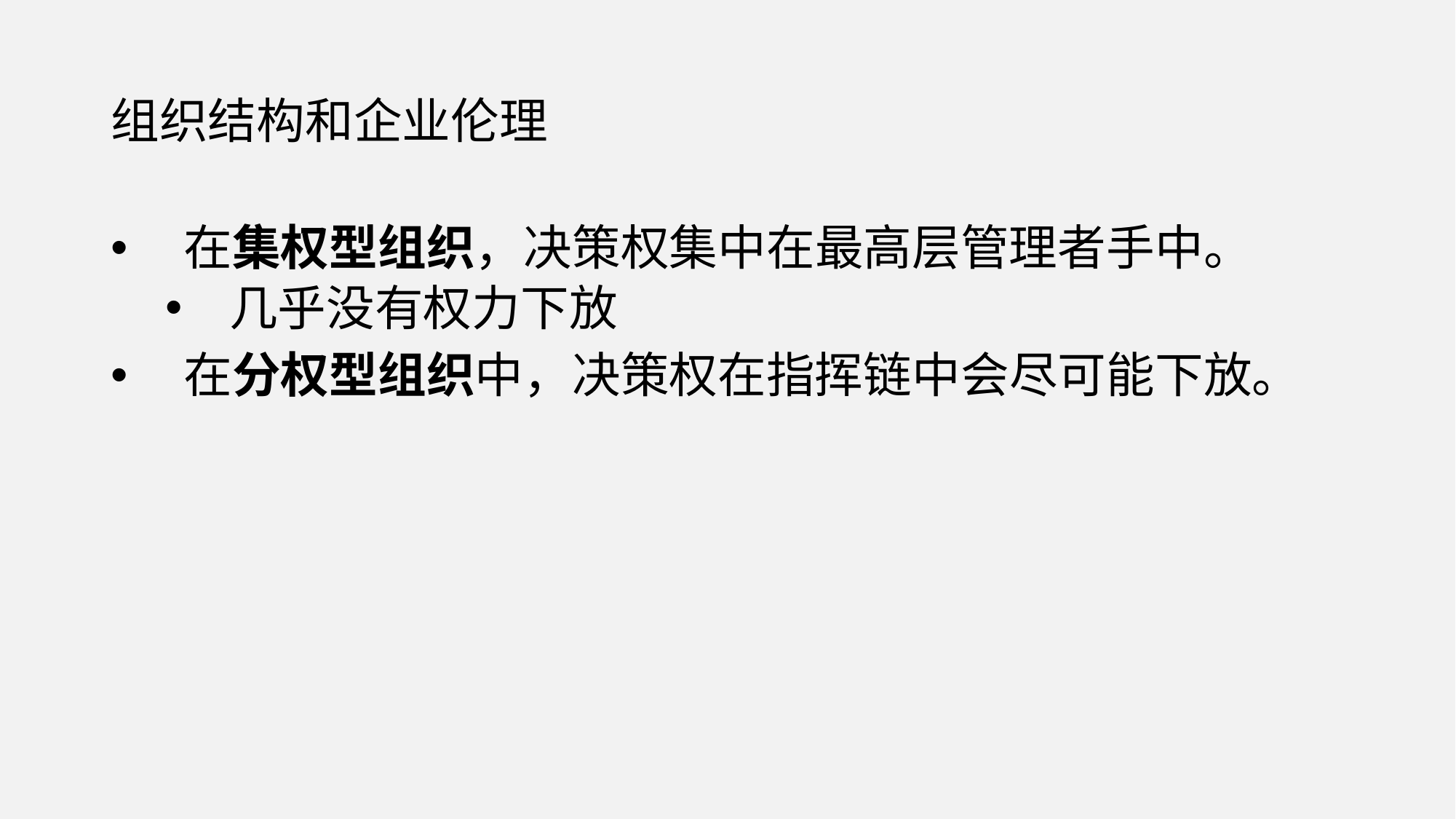

组织结构和企业伦理
在集权型组织，决策权集中在最高层管理者手中。
几乎没有权力下放
在分权型组织中，决策权在指挥链中会尽可能下放。